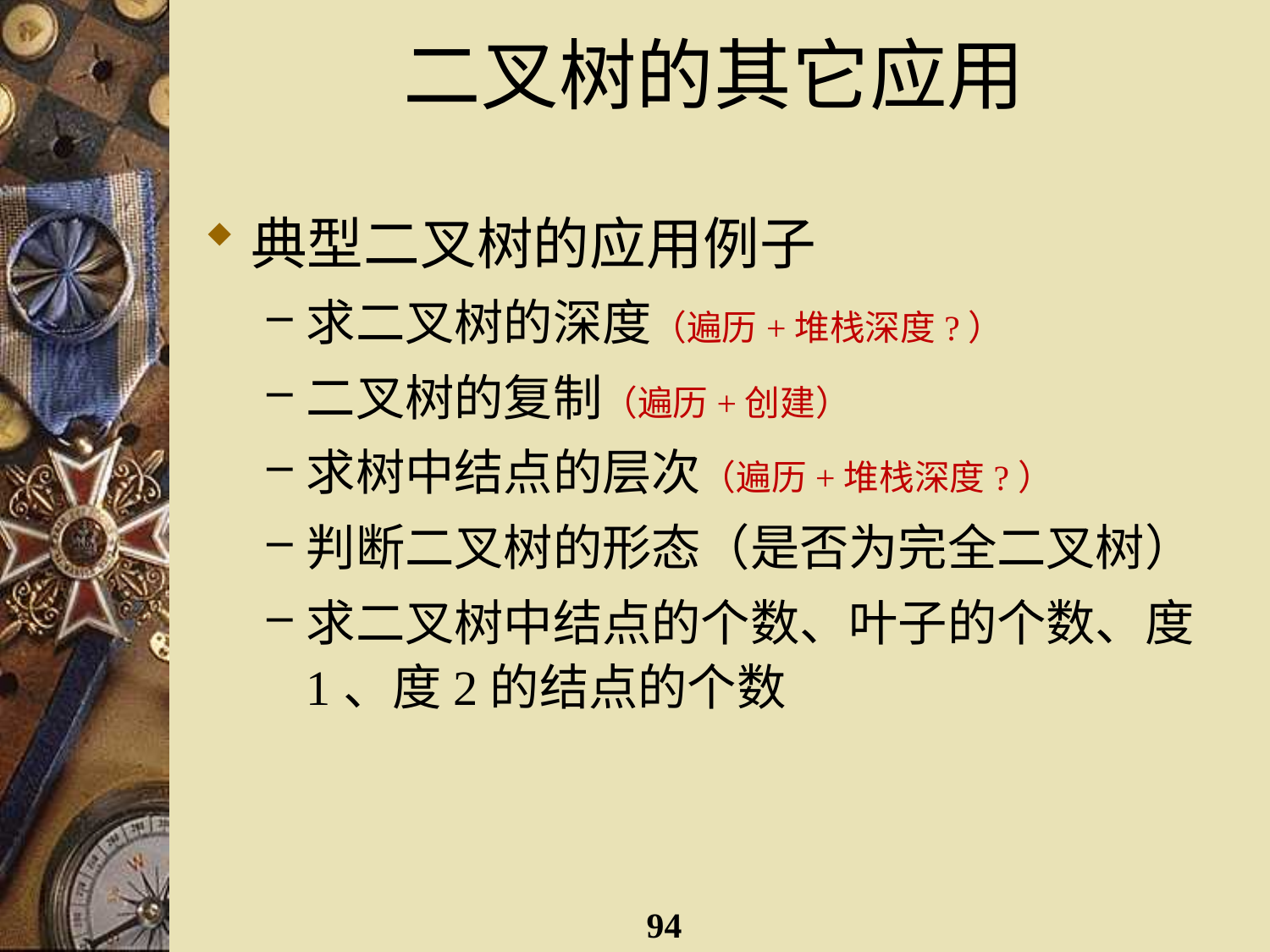

# 二叉树的其它应用
典型二叉树的应用例子
求二叉树的深度（遍历+堆栈深度?）
二叉树的复制（遍历+创建）
求树中结点的层次（遍历+堆栈深度?）
判断二叉树的形态（是否为完全二叉树）
求二叉树中结点的个数、叶子的个数、度1、度2的结点的个数